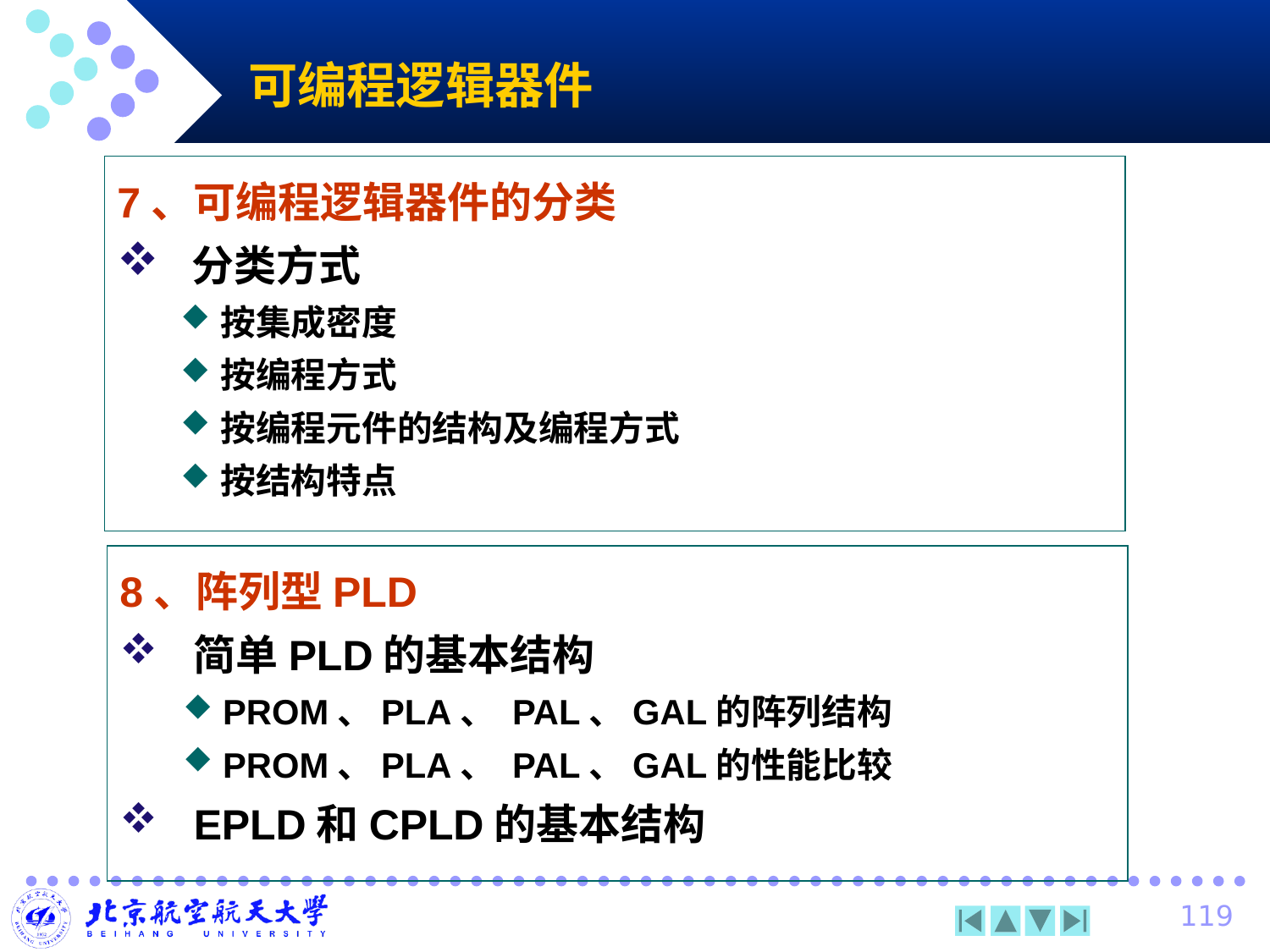

可编程逻辑器件
7、可编程逻辑器件的分类
分类方式
按集成密度
按编程方式
按编程元件的结构及编程方式
按结构特点
8、阵列型PLD
简单PLD的基本结构
PROM、PLA、 PAL、GAL的阵列结构
PROM、PLA、 PAL、GAL的性能比较
EPLD和CPLD的基本结构
119